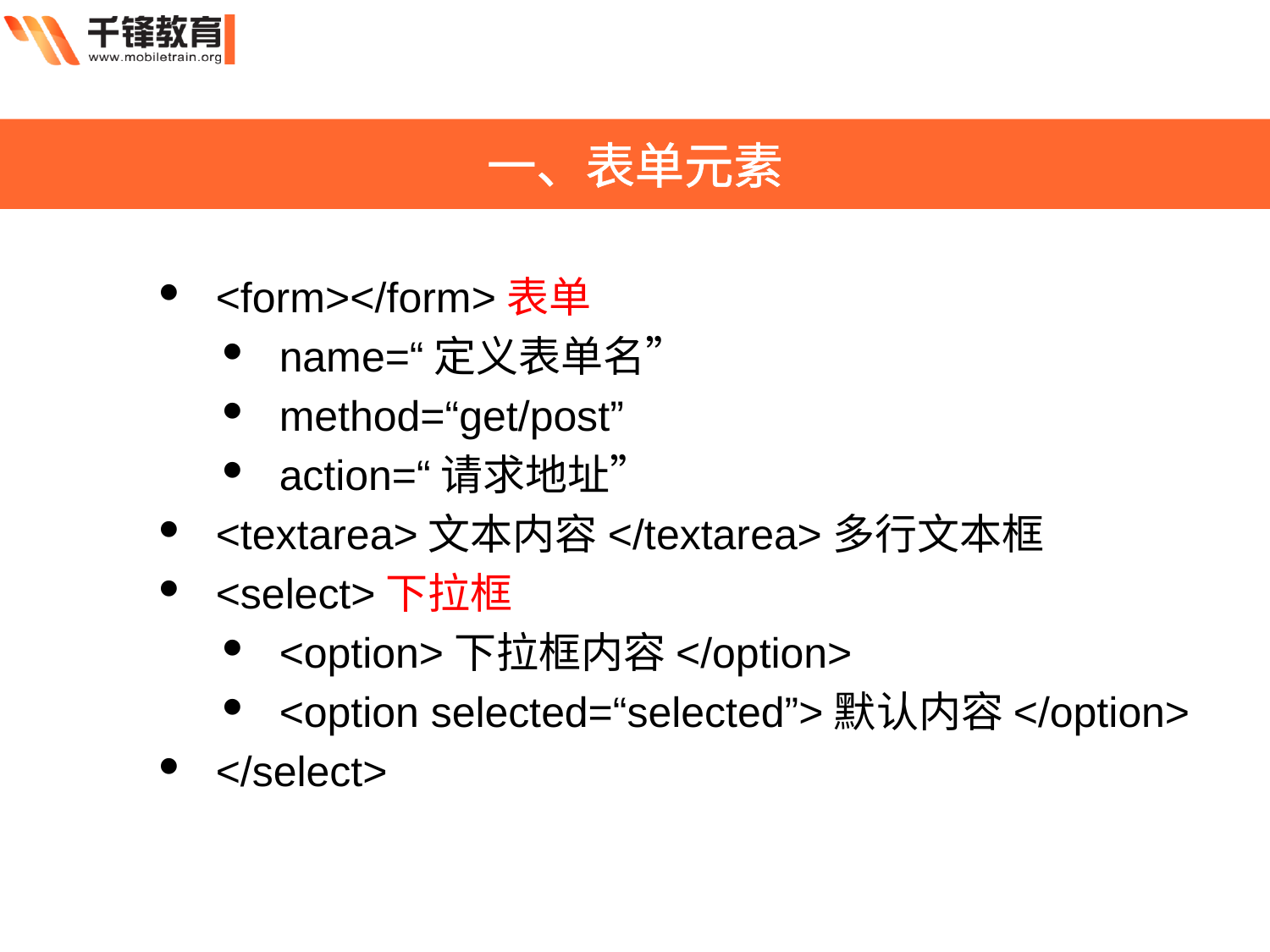

一、表单元素
<form></form>表单
name=“定义表单名”
method=“get/post”
action=“请求地址”
<textarea>文本内容</textarea>多行文本框
<select>下拉框
<option>下拉框内容</option>
<option selected=“selected”>默认内容</option>
</select>